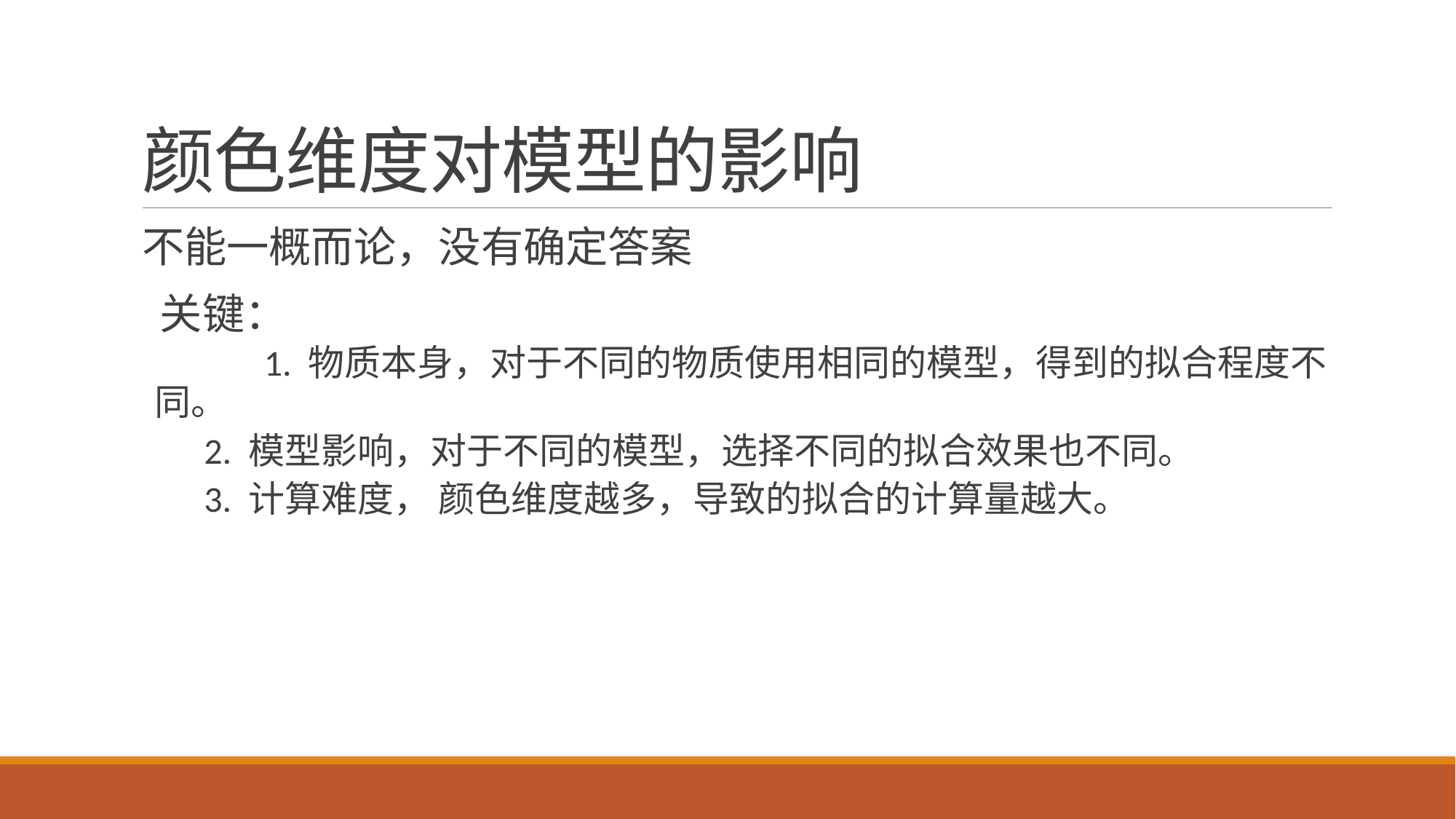

# 颜色维度对模型的影响
不能一概而论，没有确定答案
  关键：
	1. 物质本身，对于不同的物质使用相同的模型，得到的拟合程度不同。
      2. 模型影响，对于不同的模型，选择不同的拟合效果也不同。
      3. 计算难度， 颜色维度越多，导致的拟合的计算量越大。